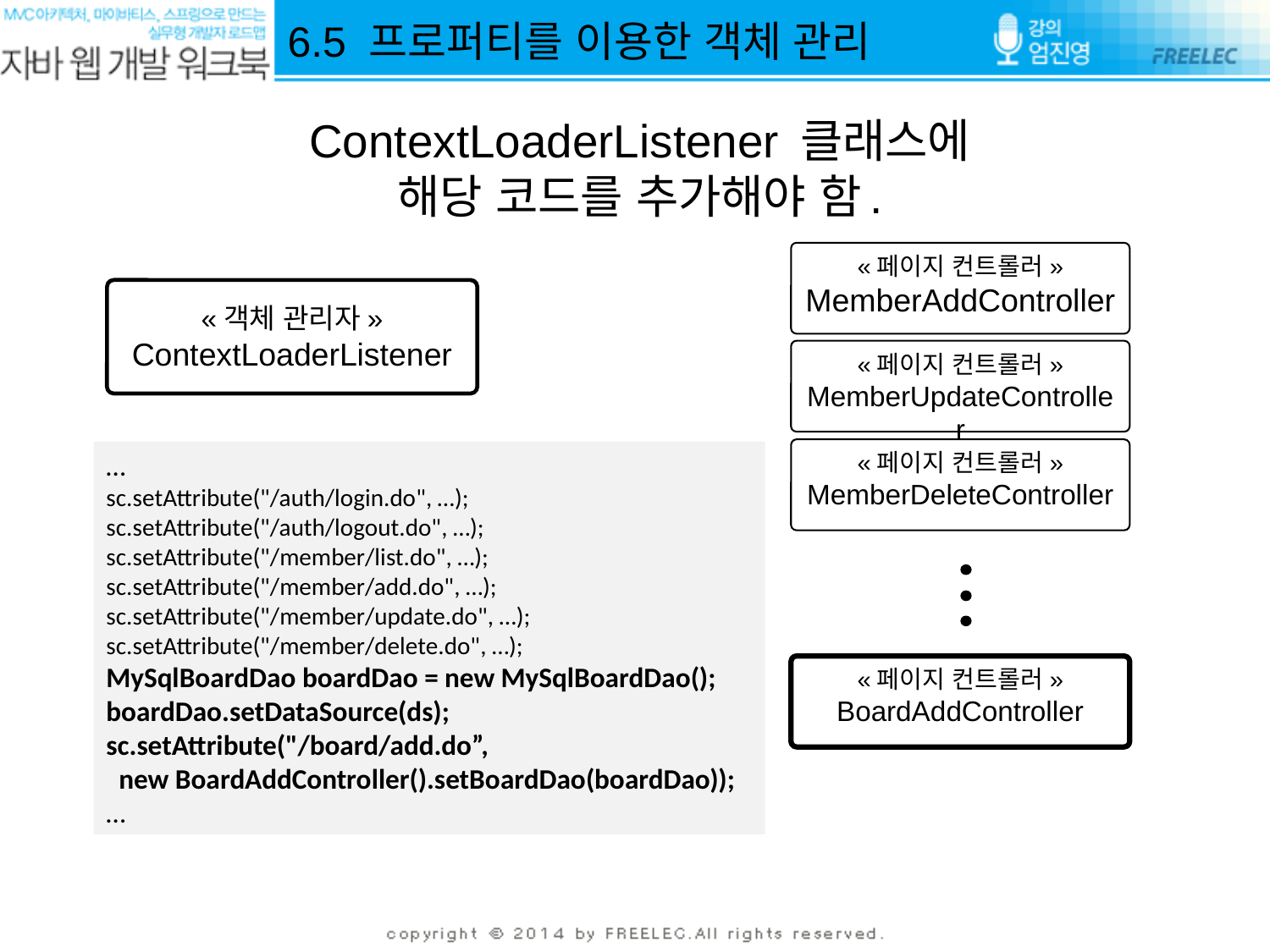

6.5 프로퍼티를 이용한 객체 관리
ContextLoaderListener 클래스에
해당 코드를 추가해야 함.
«페이지 컨트롤러»
MemberAddController
«객체 관리자»
ContextLoaderListener
«페이지 컨트롤러»
MemberUpdateController
«페이지 컨트롤러»
MemberDeleteController
…
sc.setAttribute("/auth/login.do", …);
sc.setAttribute("/auth/logout.do", …);
sc.setAttribute("/member/list.do", …);
sc.setAttribute("/member/add.do", …);
sc.setAttribute("/member/update.do", …);
sc.setAttribute("/member/delete.do", …);
MySqlBoardDao boardDao = new MySqlBoardDao();
boardDao.setDataSource(ds);
sc.setAttribute("/board/add.do”,
  new BoardAddController().setBoardDao(boardDao));
…

«페이지 컨트롤러»
BoardAddController